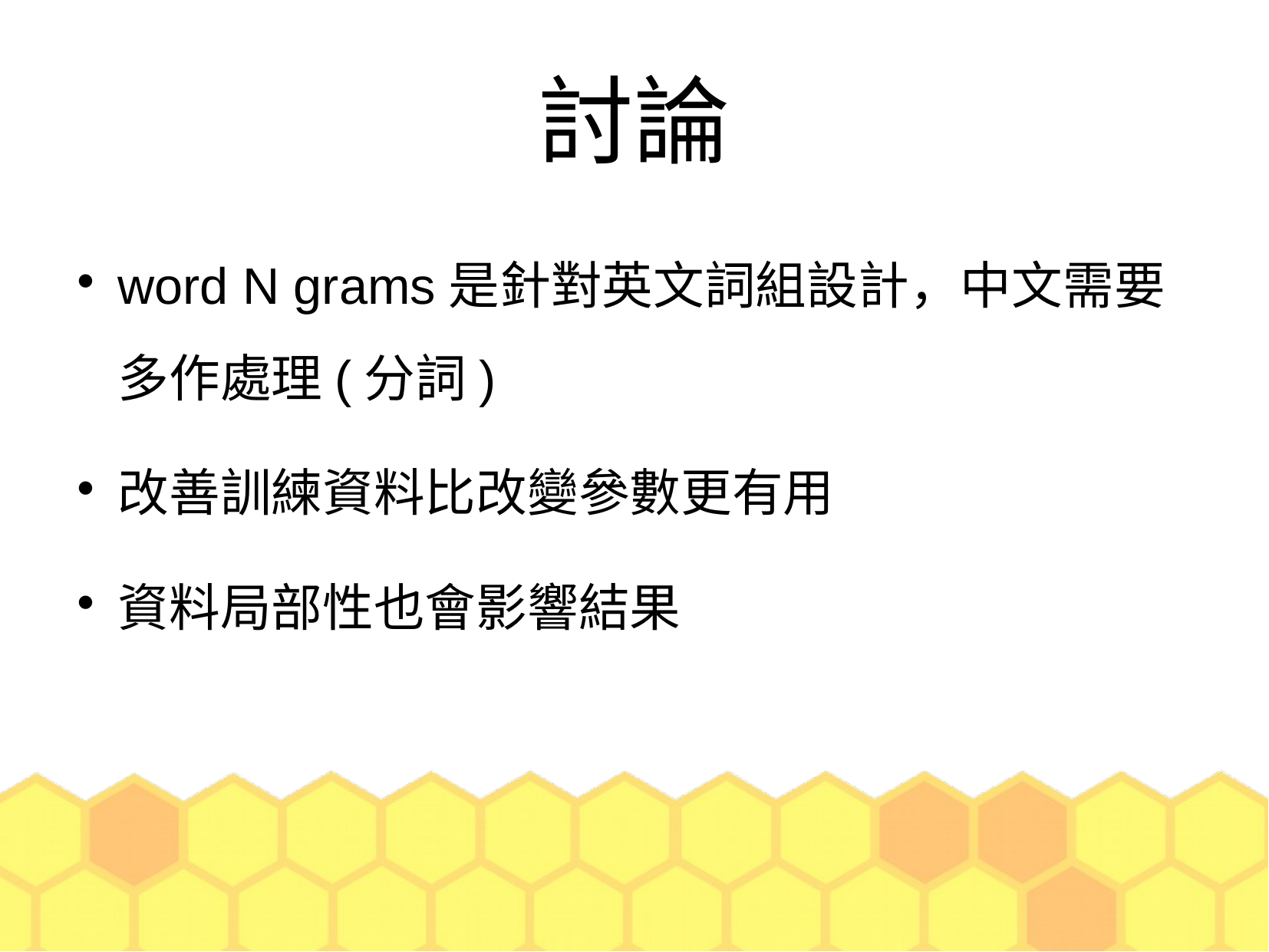

討論
word N grams是針對英文詞組設計，中文需要多作處理(分詞)
改善訓練資料比改變參數更有用
資料局部性也會影響結果